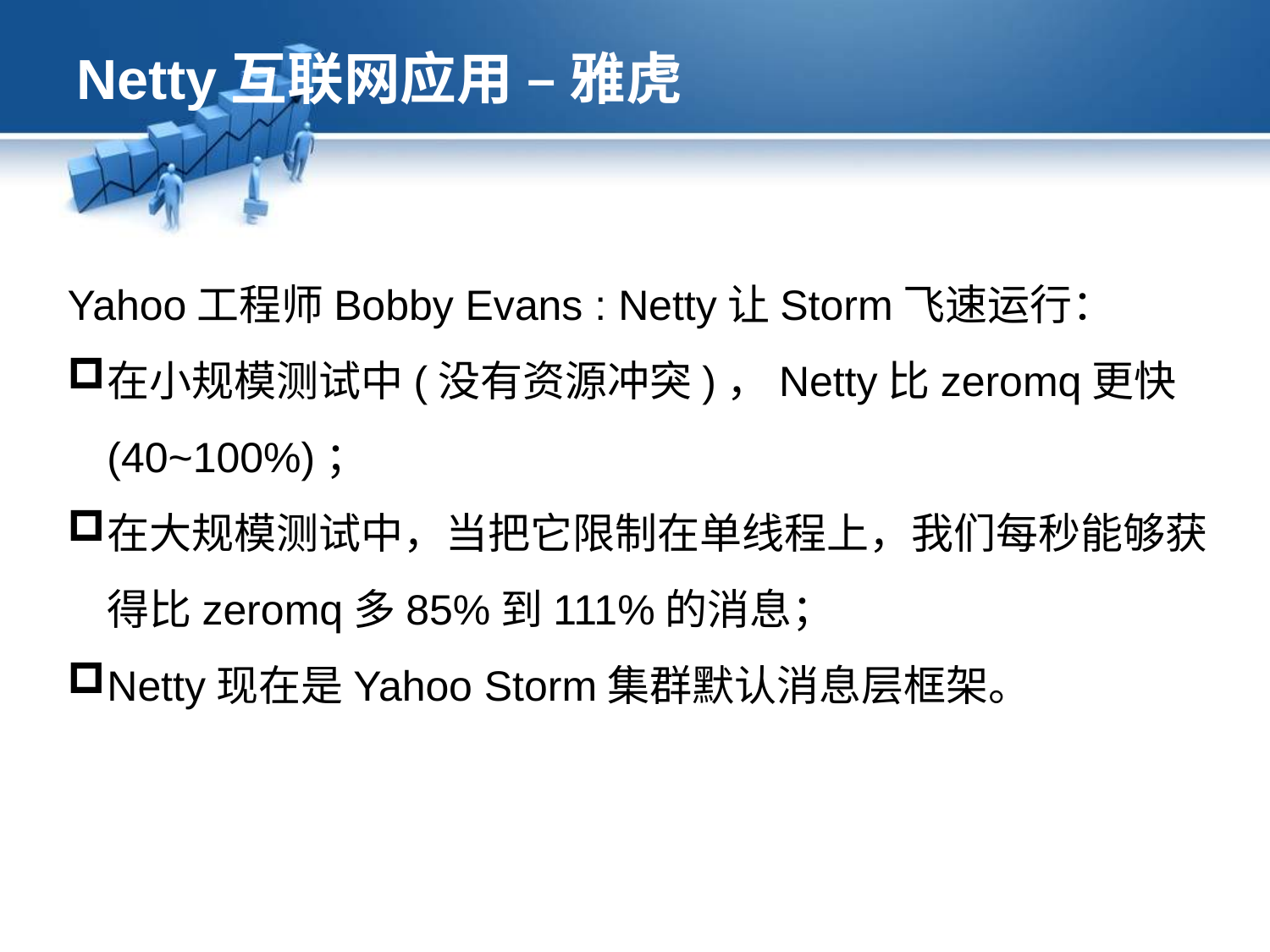

# Netty互联网应用 – 雅虎
Yahoo工程师Bobby Evans : Netty让Storm飞速运行：
在小规模测试中(没有资源冲突)，Netty比zeromq更快(40~100%)；
在大规模测试中，当把它限制在单线程上，我们每秒能够获得比zeromq多85%到111%的消息；
Netty现在是Yahoo Storm集群默认消息层框架。